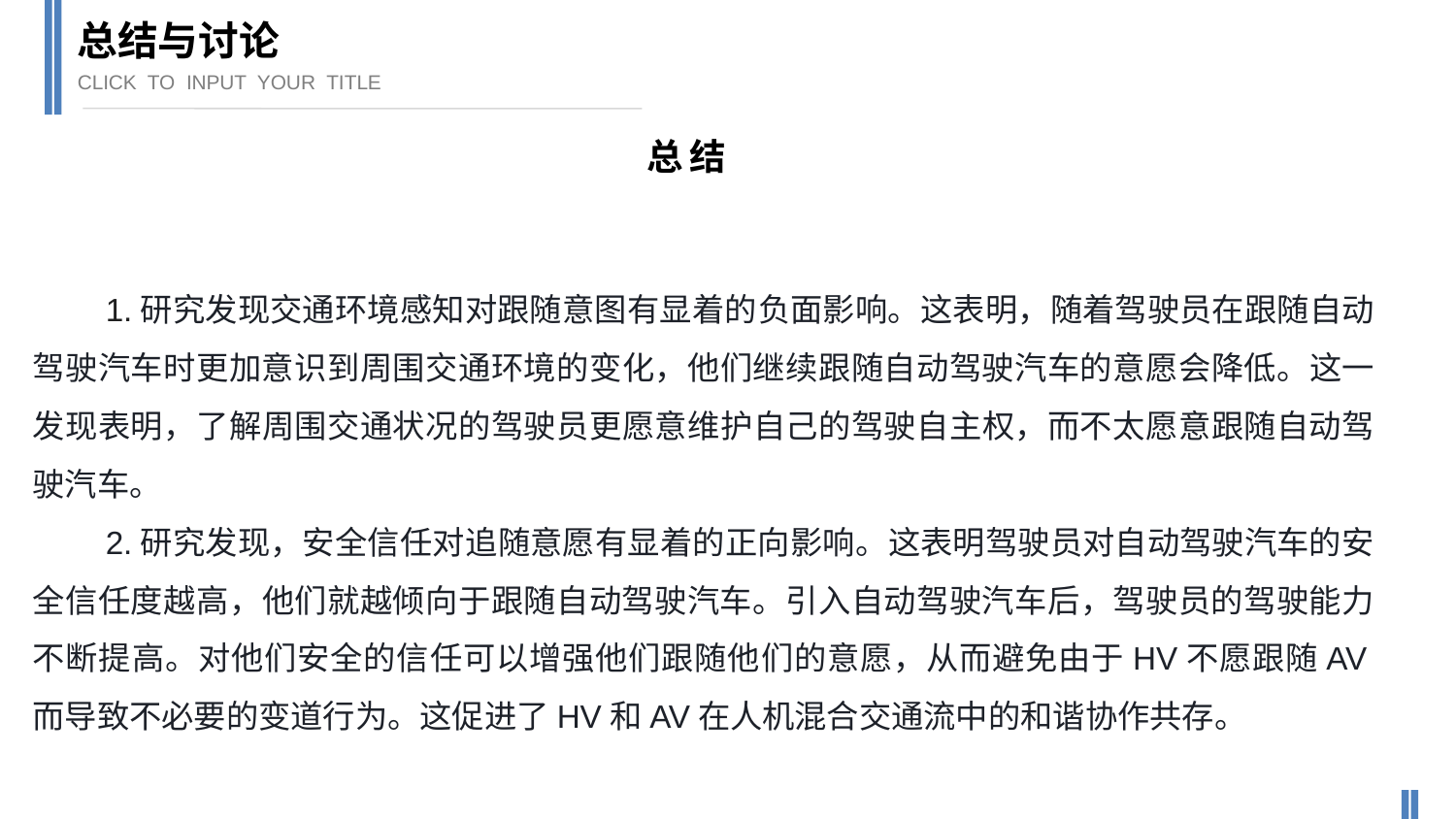

总结与讨论
CLICK  TO  INPUT  YOUR  TITLE
总结
1.研究发现交通环境感知对跟随意图有显着的负面影响。这表明，随着驾驶员在跟随自动驾驶汽车时更加意识到周围交通环境的变化，他们继续跟随自动驾驶汽车的意愿会降低。这一发现表明，了解周围交通状况的驾驶员更愿意维护自己的驾驶自主权，而不太愿意跟随自动驾驶汽车。
2.研究发现，安全信任对追随意愿有显着的正向影响。这表明驾驶员对自动驾驶汽车的安全信任度越高，他们就越倾向于跟随自动驾驶汽车。引入自动驾驶汽车后，驾驶员的驾驶能力不断提高。对他们安全的信任可以增强他们跟随他们的意愿，从而避免由于HV不愿跟随AV而导致不必要的变道行为。这促进了HV和AV在人机混合交通流中的和谐协作共存。